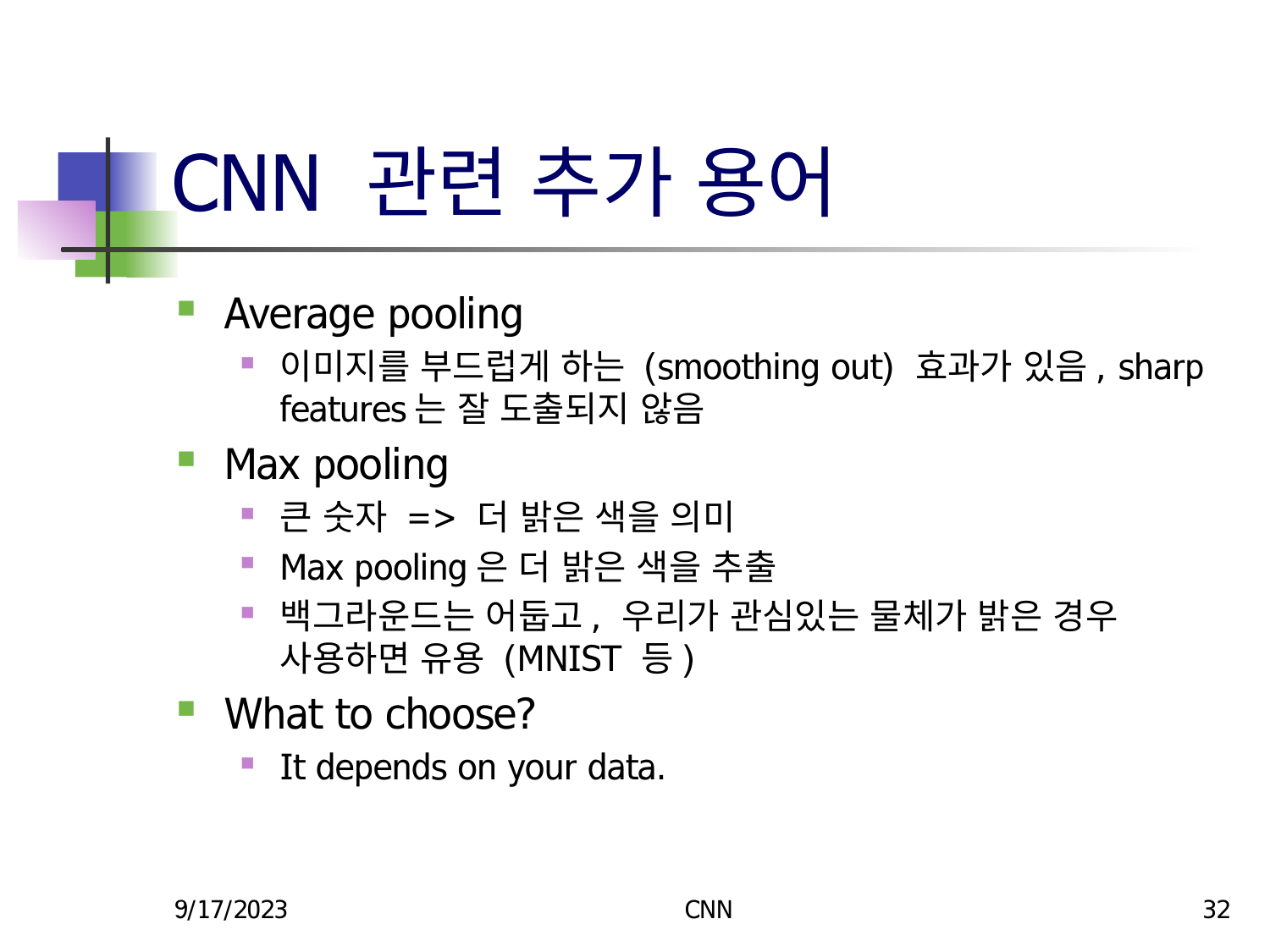

# CNN 관련 추가 용어
Average pooling
이미지를 부드럽게 하는 (smoothing out) 효과가 있음, sharp features는 잘 도출되지 않음
Max pooling
큰 숫자 => 더 밝은 색을 의미
Max pooling은 더 밝은 색을 추출
백그라운드는 어둡고, 우리가 관심있는 물체가 밝은 경우 사용하면 유용 (MNIST 등)
What to choose?
It depends on your data.

9/17/2023
CNN
32